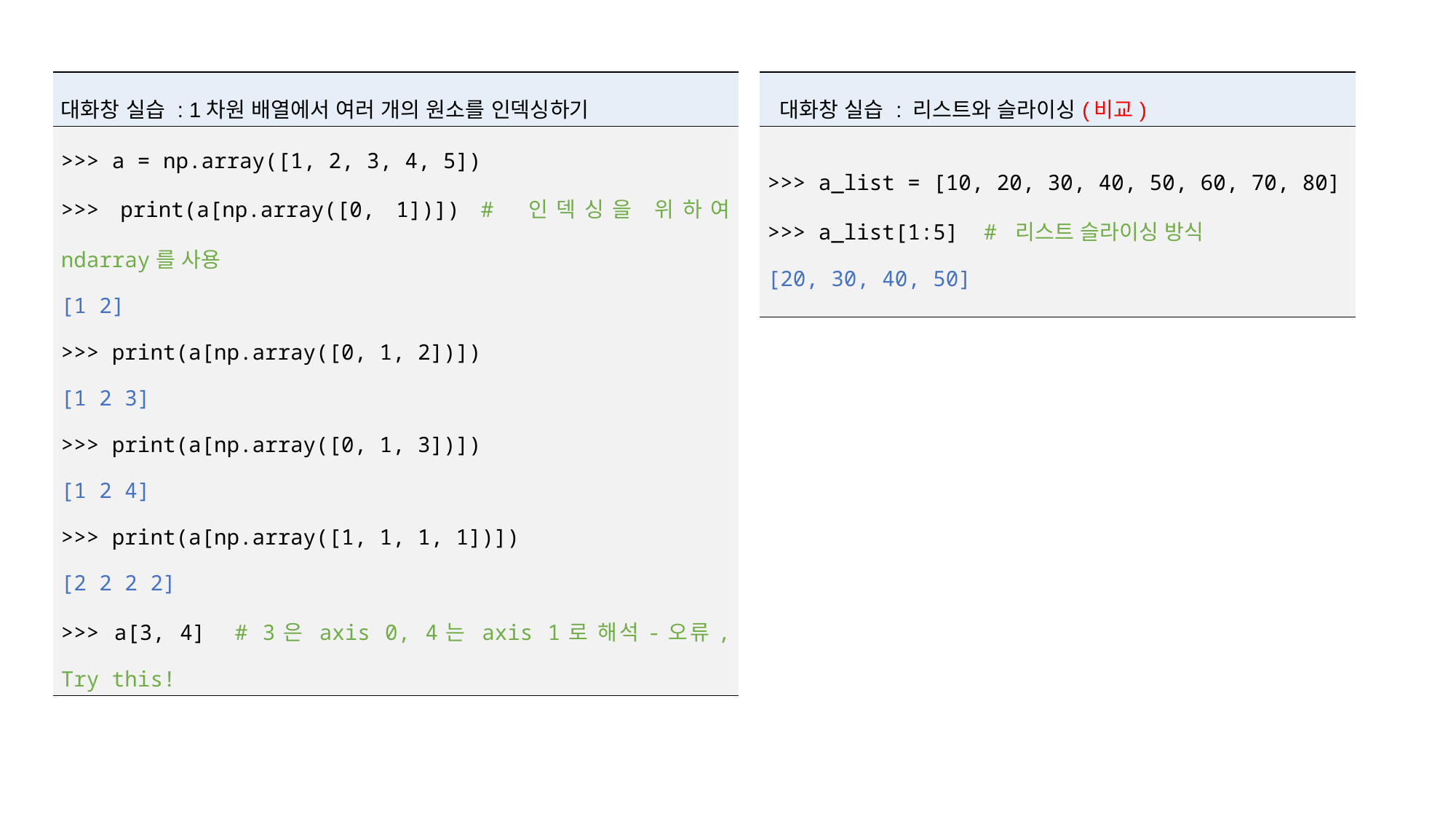

| 대화창 실습 : 리스트와 슬라이싱(비교) |
| --- |
| >>> a\_list = [10, 20, 30, 40, 50, 60, 70, 80] >>> a\_list[1:5] # 리스트 슬라이싱 방식 [20, 30, 40, 50] |
| 대화창 실습 : 1차원 배열에서 여러 개의 원소를 인덱싱하기 |
| --- |
| >>> a = np.array([1, 2, 3, 4, 5]) >>> print(a[np.array([0, 1])]) # 인덱싱을 위하여 ndarray를 사용 [1 2] >>> print(a[np.array([0, 1, 2])]) [1 2 3] >>> print(a[np.array([0, 1, 3])]) [1 2 4] >>> print(a[np.array([1, 1, 1, 1])]) [2 2 2 2] >>> a[3, 4] # 3은 axis 0, 4는 axis 1로 해석-오류, Try this! |